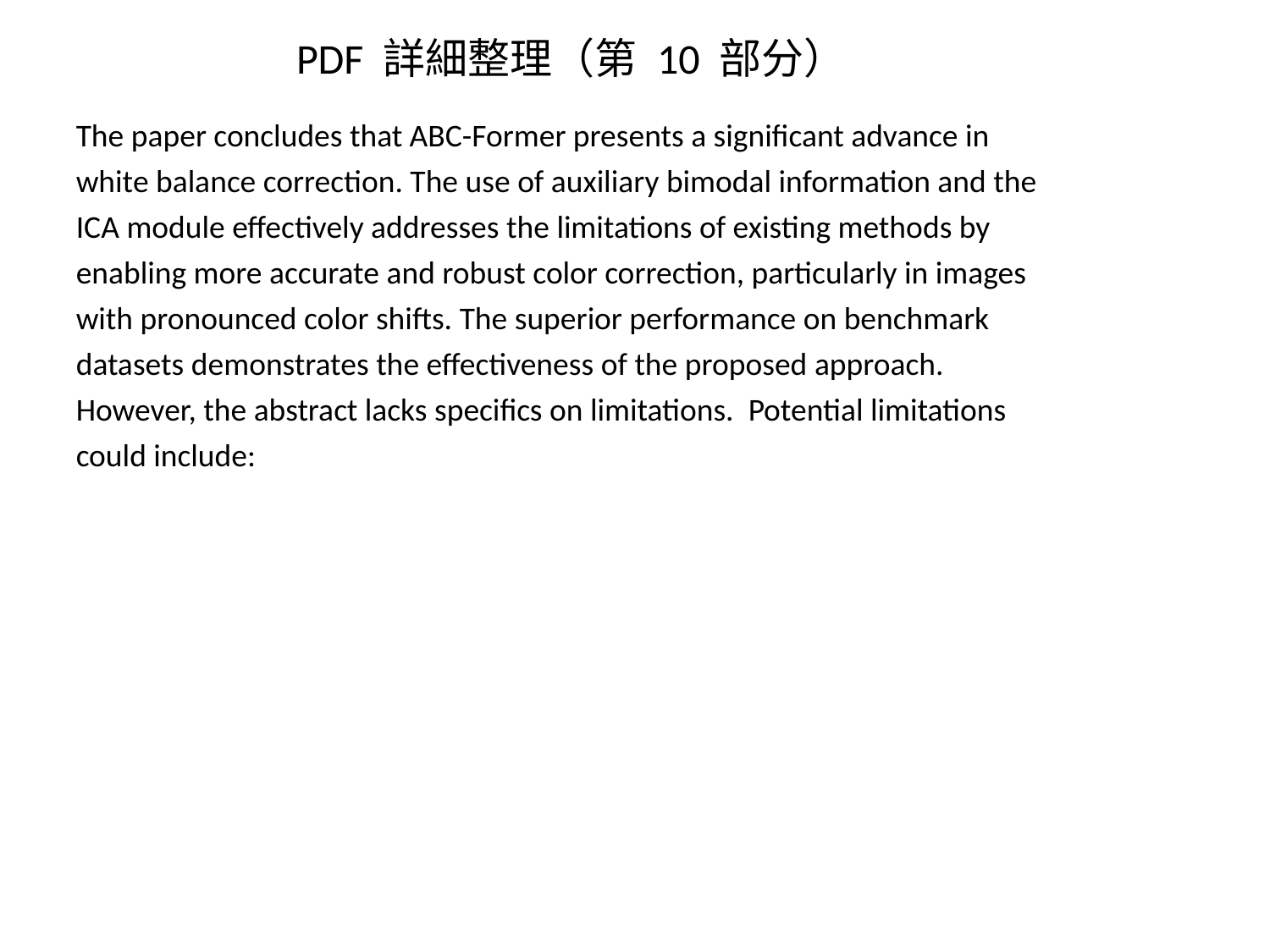

PDF 詳細整理（第 10 部分）

The paper concludes that ABC-Former presents a significant advance in white balance correction. The use of auxiliary bimodal information and the ICA module effectively addresses the limitations of existing methods by enabling more accurate and robust color correction, particularly in images with pronounced color shifts. The superior performance on benchmark datasets demonstrates the effectiveness of the proposed approach.
However, the abstract lacks specifics on limitations.  Potential limitations could include: